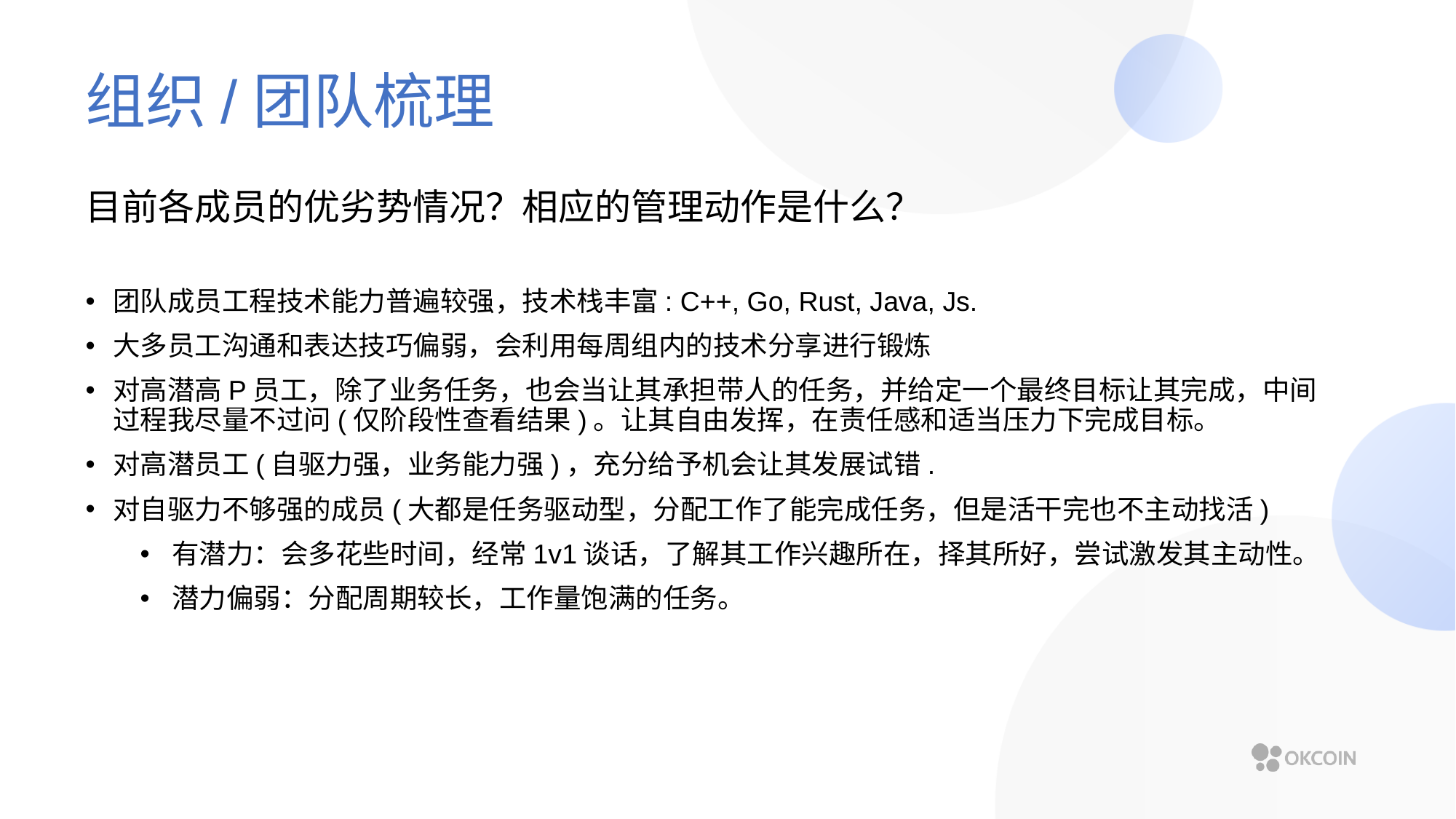

# 组织/团队梳理
目前各成员的优劣势情况？相应的管理动作是什么？

团队成员工程技术能力普遍较强，技术栈丰富: C++, Go, Rust, Java, Js.
大多员工沟通和表达技巧偏弱，会利用每周组内的技术分享进行锻炼
对高潜高P员工，除了业务任务，也会当让其承担带人的任务，并给定一个最终目标让其完成，中间过程我尽量不过问(仅阶段性查看结果)。让其自由发挥，在责任感和适当压力下完成目标。
对高潜员工(自驱力强，业务能力强)，充分给予机会让其发展试错.
对自驱力不够强的成员(大都是任务驱动型，分配工作了能完成任务，但是活干完也不主动找活)
有潜力：会多花些时间，经常1v1谈话，了解其工作兴趣所在，择其所好，尝试激发其主动性。
潜力偏弱：分配周期较长，工作量饱满的任务。